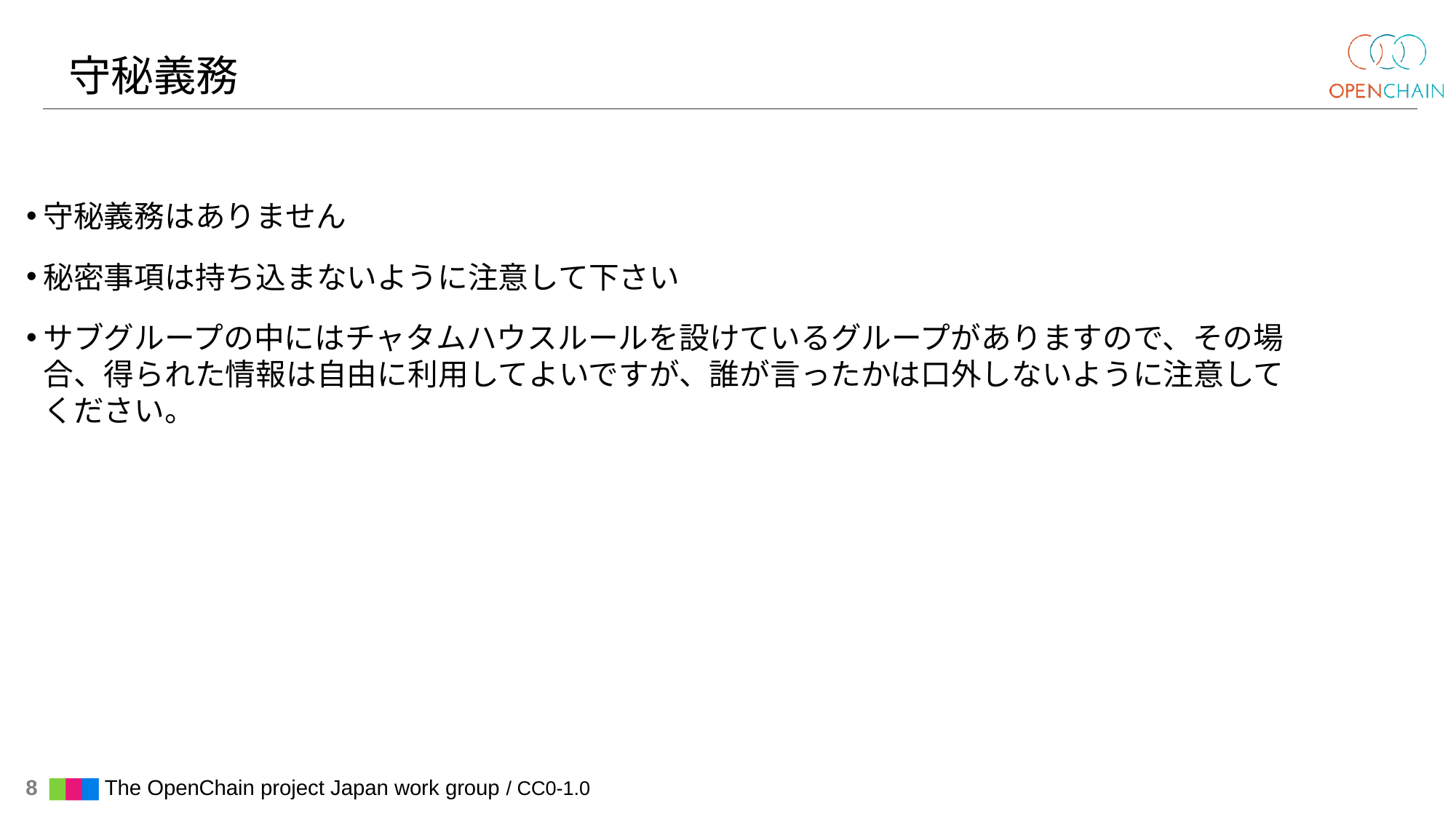

# 守秘義務
守秘義務はありません
秘密事項は持ち込まないように注意して下さい
サブグループの中にはチャタムハウスルールを設けているグループがありますので、その場合、得られた情報は自由に利用してよいですが、誰が言ったかは口外しないように注意してください。